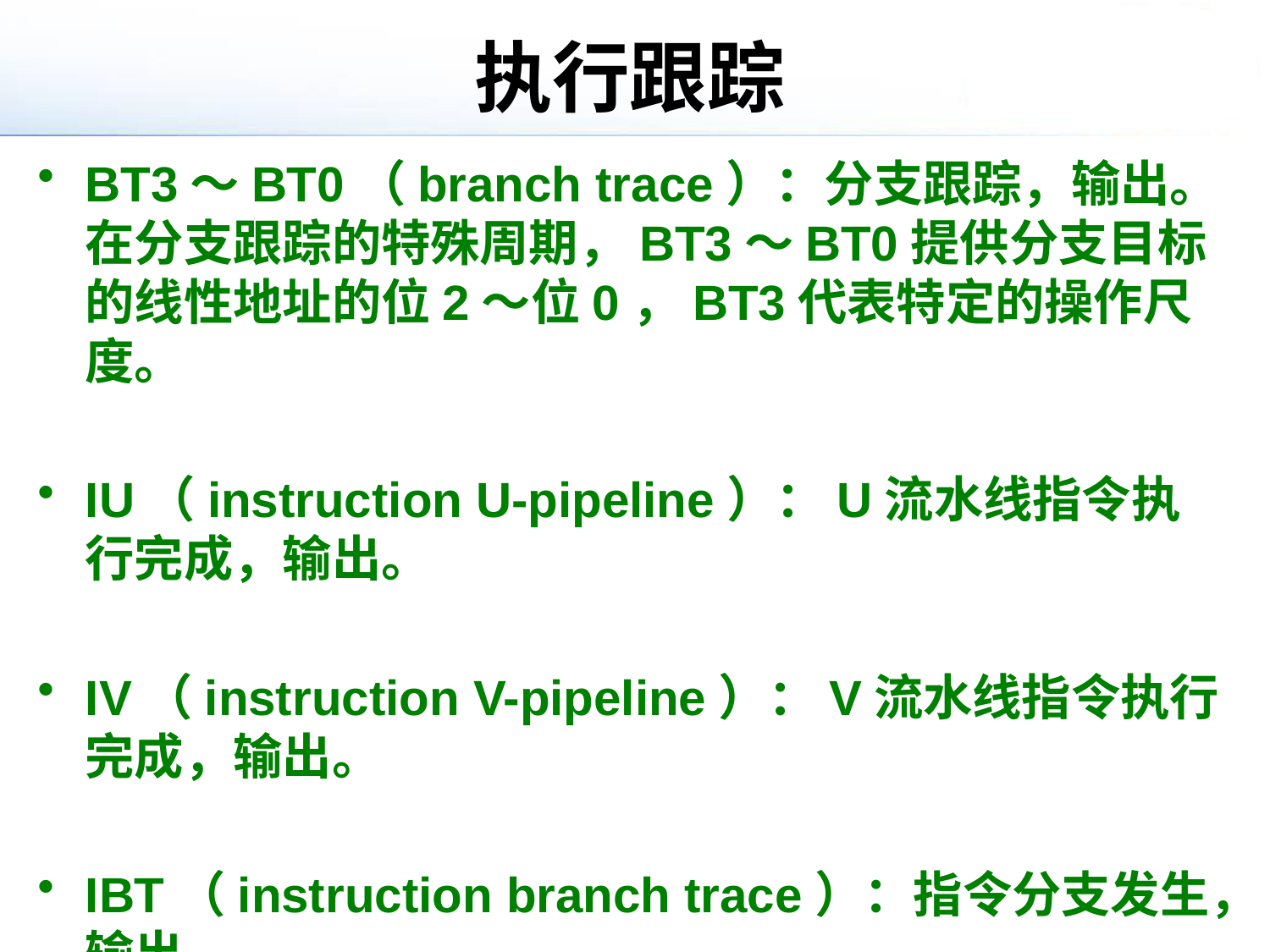

# 执行跟踪
BT3～BT0（branch trace）：分支跟踪，输出。在分支跟踪的特殊周期，BT3～BT0提供分支目标的线性地址的位2～位0，BT3代表特定的操作尺度。

IU（instruction U-pipeline）：U流水线指令执行完成，输出。

IV（instruction V-pipeline）：V流水线指令执行完成，输出。

IBT（instruction branch trace）：指令分支发生，输出。